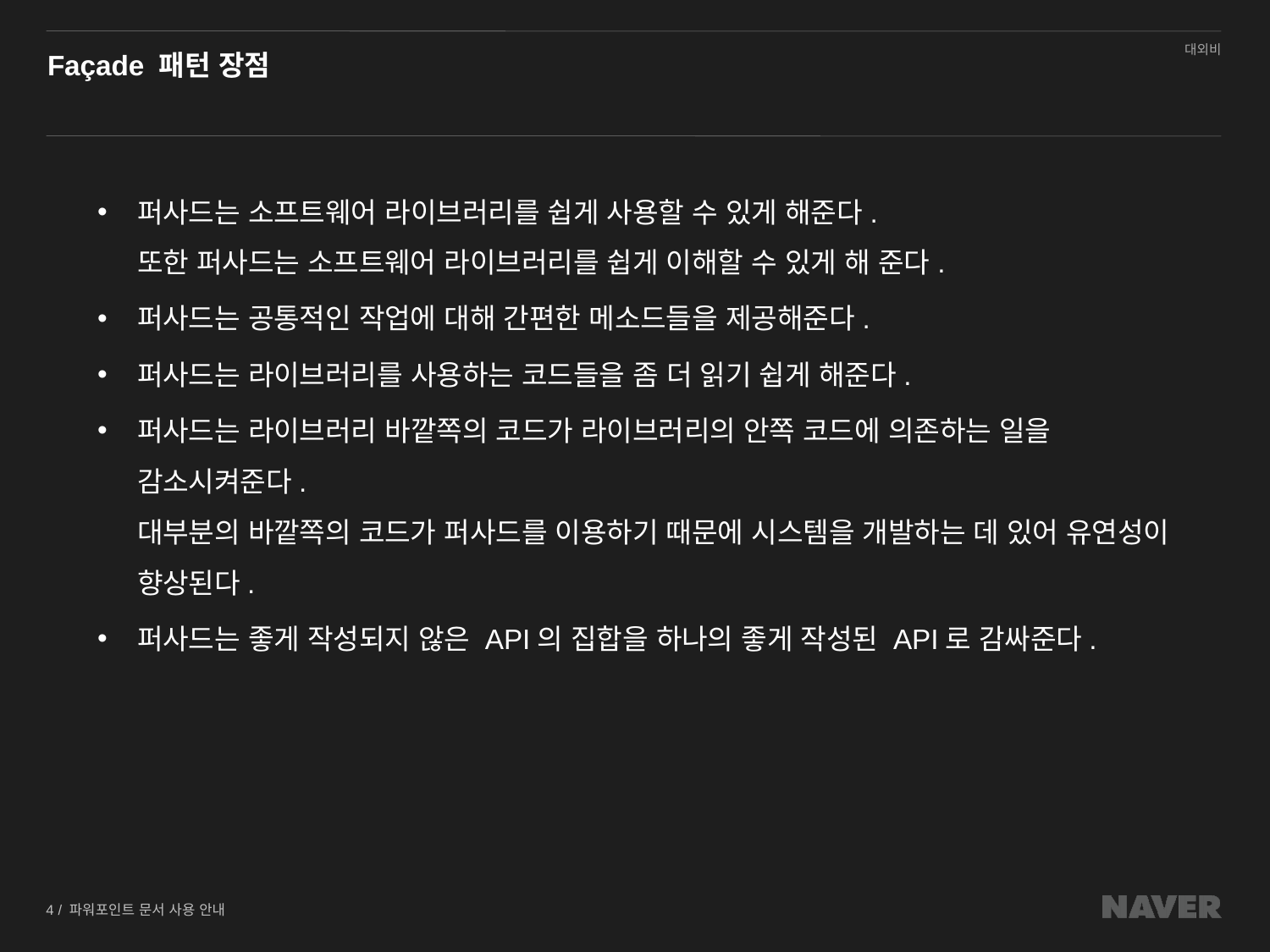

# Façade 패턴 장점
퍼사드는 소프트웨어 라이브러리를 쉽게 사용할 수 있게 해준다. 
또한 퍼사드는 소프트웨어 라이브러리를 쉽게 이해할 수 있게 해 준다.
퍼사드는 공통적인 작업에 대해 간편한 메소드들을 제공해준다.
퍼사드는 라이브러리를 사용하는 코드들을 좀 더 읽기 쉽게 해준다.
퍼사드는 라이브러리 바깥쪽의 코드가 라이브러리의 안쪽 코드에 의존하는 일을 감소시켜준다. 
대부분의 바깥쪽의 코드가 퍼사드를 이용하기 때문에 시스템을 개발하는 데 있어 유연성이 향상된다.
퍼사드는 좋게 작성되지 않은 API의 집합을 하나의 좋게 작성된 API로 감싸준다.